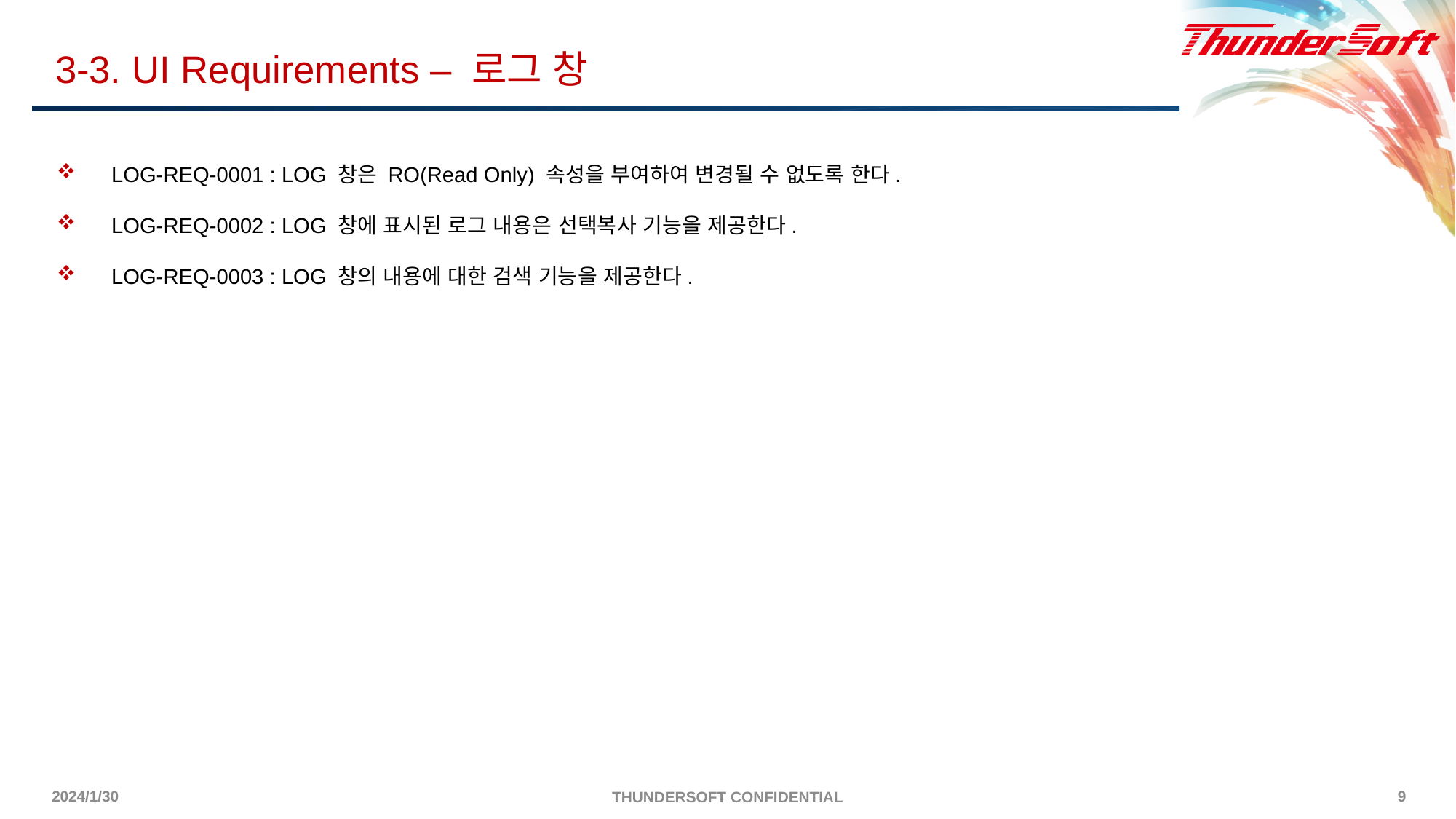

3-3. UI Requirements – 로그 창
LOG-REQ-0001 : LOG 창은 RO(Read Only) 속성을 부여하여 변경될 수 없도록 한다.
LOG-REQ-0002 : LOG 창에 표시된 로그 내용은 선택복사 기능을 제공한다.
LOG-REQ-0003 : LOG 창의 내용에 대한 검색 기능을 제공한다.
2024/1/30
9
THUNDERSOFT CONFIDENTIAL